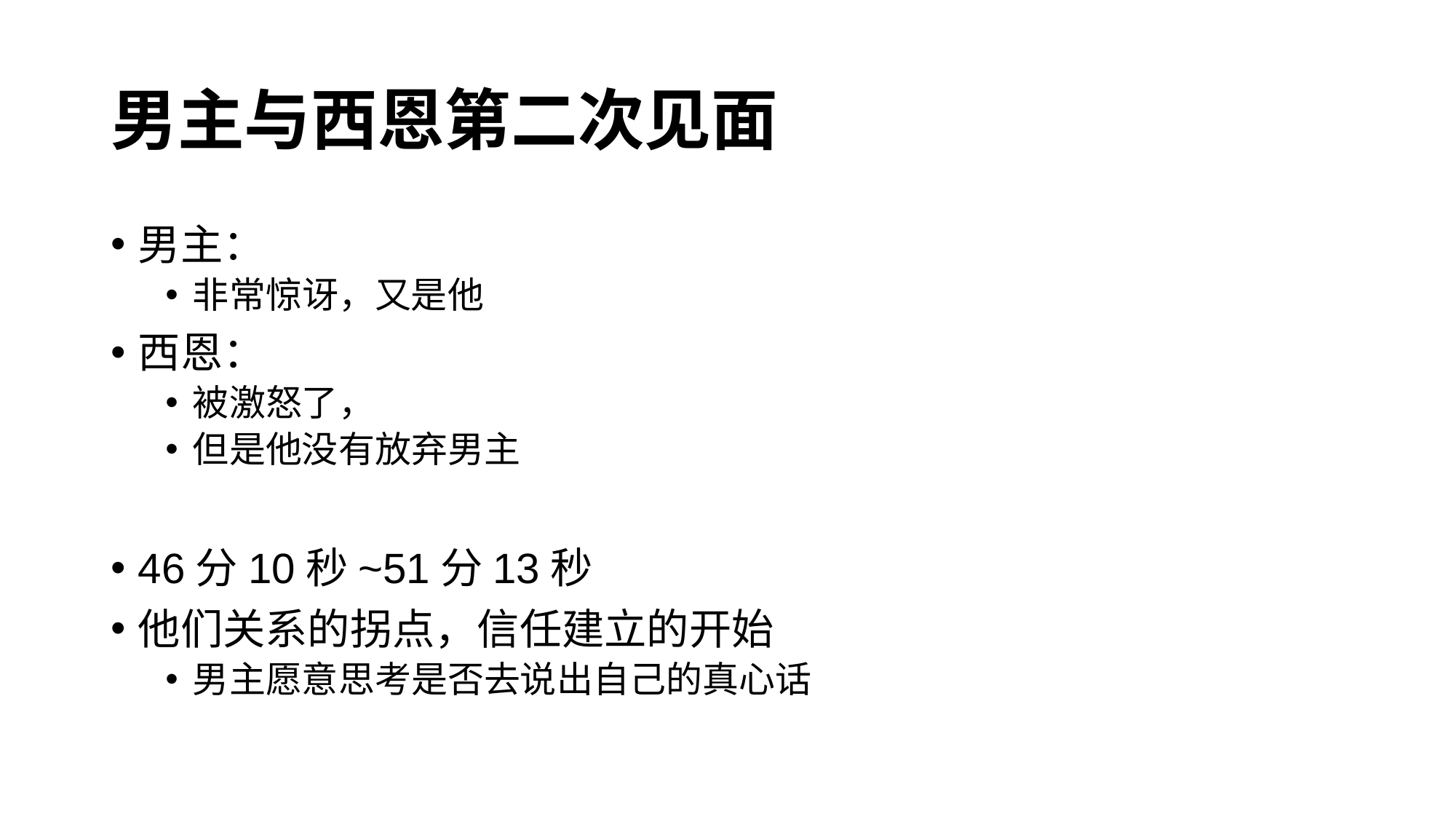

# 男主与西恩第二次见面
男主：
非常惊讶，又是他
西恩：
被激怒了，
但是他没有放弃男主

46分10秒~51分13秒
他们关系的拐点，信任建立的开始
男主愿意思考是否去说出自己的真心话